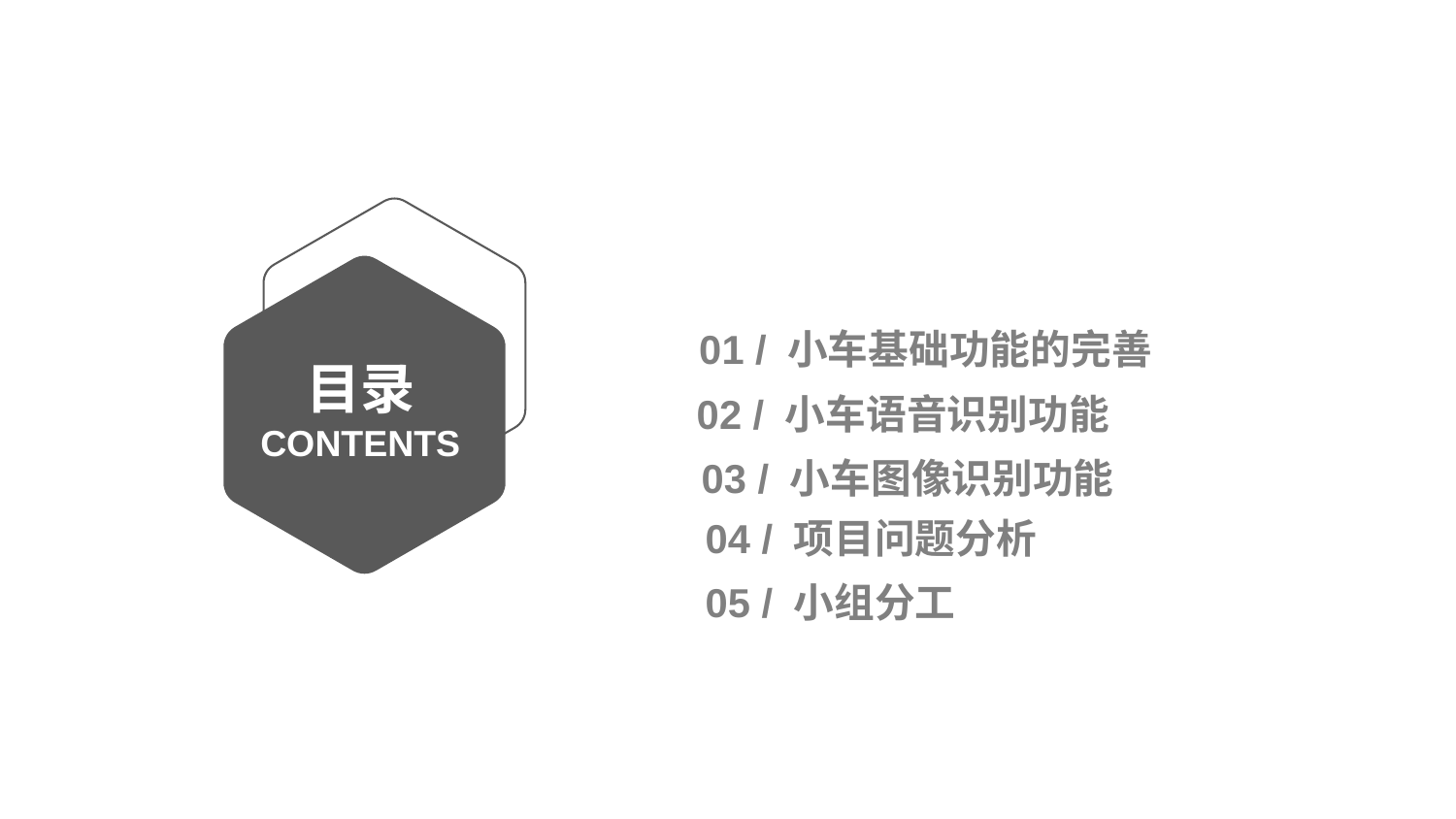

01 / 小车基础功能的完善
目录
CONTENTS
02 / 小车语音识别功能
03 / 小车图像识别功能
04 / 项目问题分析
05 / 小组分工